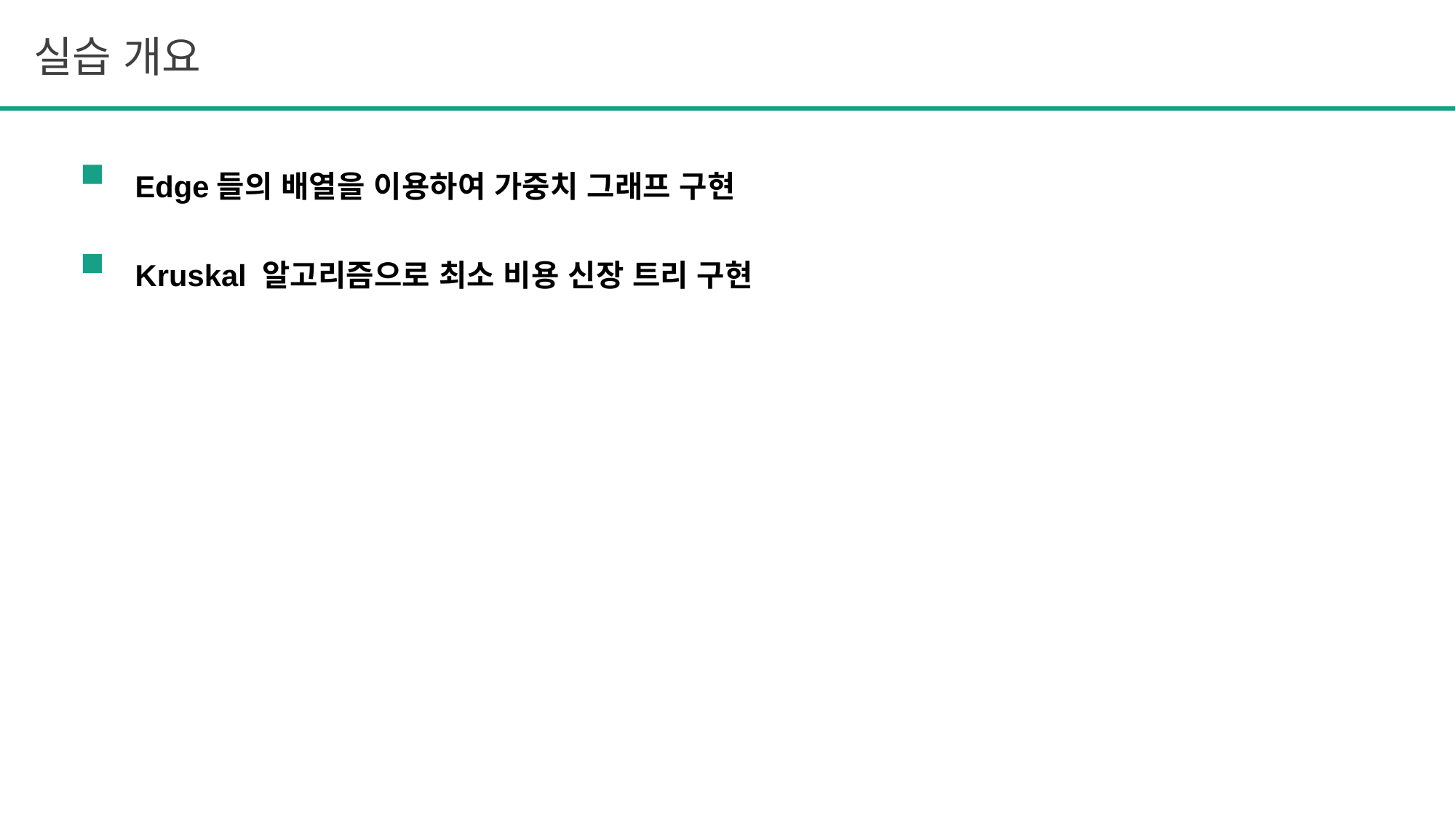

실습 개요
Edge들의 배열을 이용하여 가중치 그래프 구현

Kruskal 알고리즘으로 최소 비용 신장 트리 구현